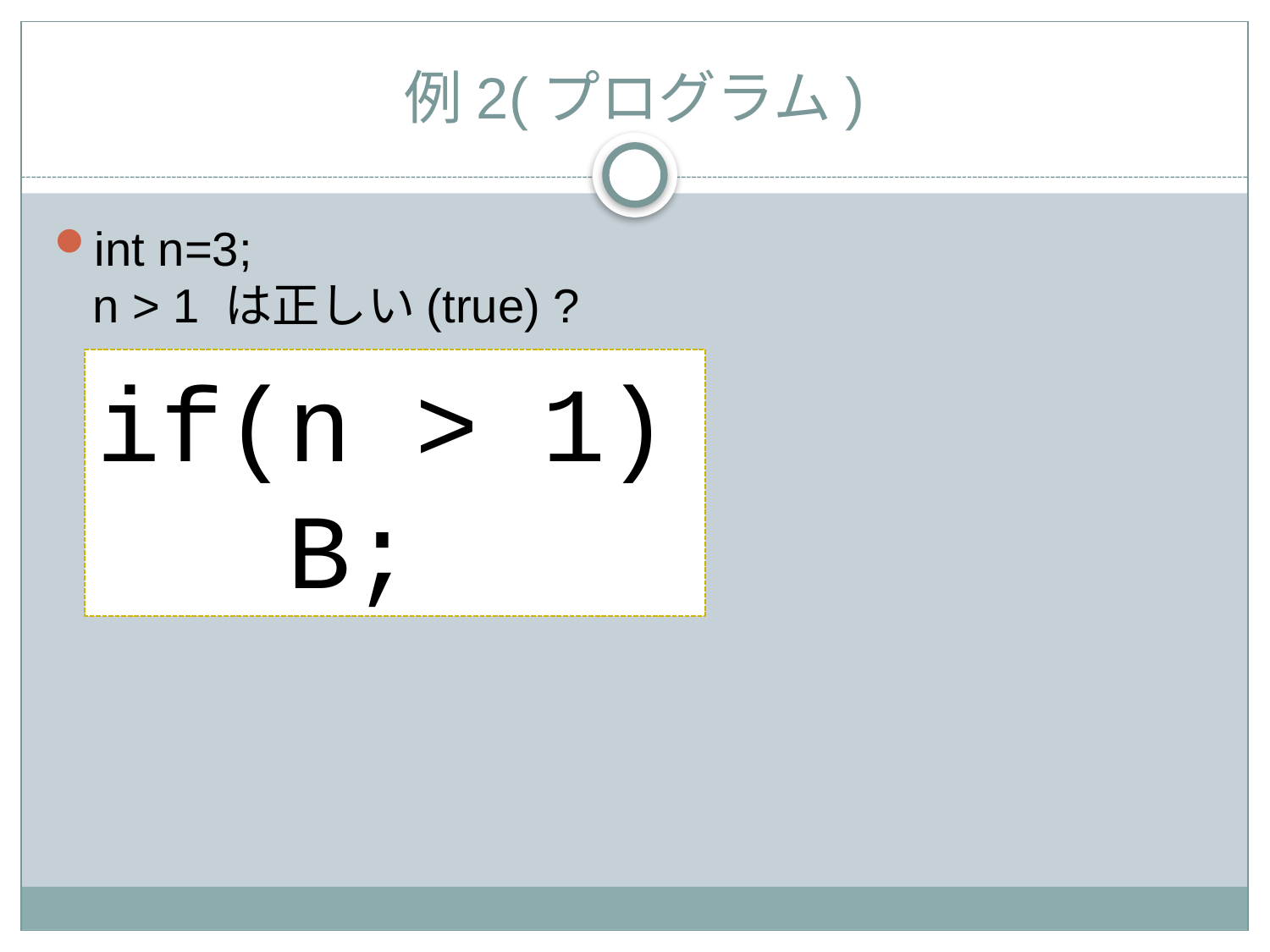

# 例2(プログラム)
int n=3;
n > 1 は正しい(true) ?

if(n > 1)
   B;